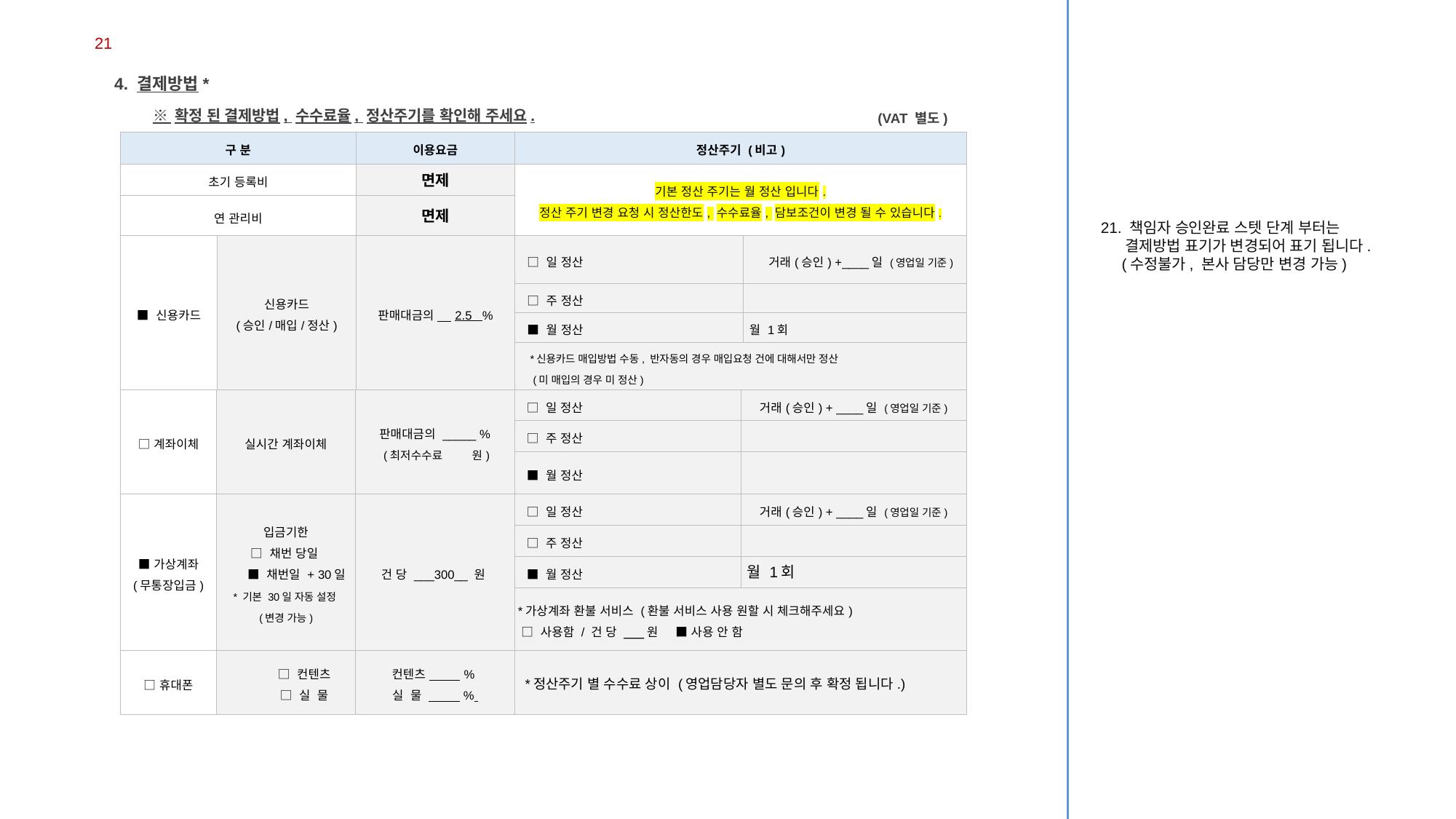

21
4. 결제방법*
※ 확정 된 결제방법, 수수료율, 정산주기를 확인해 주세요.
(VAT 별도)
| 구 분 |  | 이용요금 | 정산주기 (비고) |  |
| --- | --- | --- | --- | --- |
| 초기 등록비 |  | 면제 | 기본 정산 주기는 월 정산 입니다. 정산 주기 변경 요청 시 정산한도, 수수료율, 담보조건이 변경 될 수 있습니다. |  |
| 연 관리비 |  | 면제 |  |  |
| ■ 신용카드 | 신용카드 (승인/매입/정산) | 판매대금의 2.5 % | □ 일 정산 | 거래(승인) +\_\_\_\_일 (영업일 기준) |
|  |  |  | □ 주 정산 |  |
|  |  |  | ■ 월 정산 | 월 1회 |
|  |  |  | \*신용카드 매입방법 수동, 반자동의 경우 매입요청 건에 대해서만 정산 (미 매입의 경우 미 정산) |  |
21. 책임자 승인완료 스텟 단계 부터는
     결제방법 표기가 변경되어 표기 됩니다.
     (수정불가, 본사 담당만 변경 가능)
| □계좌이체 | 실시간 계좌이체 | 판매대금의 \_\_\_\_\_ % (최저수수료 원) | □ 일 정산 | 거래(승인) + \_\_\_\_일 (영업일 기준) |
| --- | --- | --- | --- | --- |
|  |  |  | □ 주 정산 |  |
|  |  |  | ■ 월 정산 |  |
| ■가상계좌 (무통장입금) | 입금기한 □ 채번 당일 ■ 채번일 + 30일 \* 기본 30일 자동 설정 (변경 가능) | 건 당 \_\_\_300\_\_ 원 | □ 일 정산 | 거래(승인) + \_\_\_\_일 (영업일 기준) |
|  |  |  | □ 주 정산 |  |
|  |  |  | ■ 월 정산 | 월 1회 |
|  |  |  | \*가상계좌 환불 서비스 (환불 서비스 사용 원할 시 체크해주세요) □ 사용함 / 건 당 \_\_\_원 ■ 사용 안 함 |  |
| □휴대폰 | □ 컨텐츠 □ 실 물 | 컨텐츠 % 실 물 % | \*정산주기 별 수수료 상이 (영업담당자 별도 문의 후 확정 됩니다.) |  |